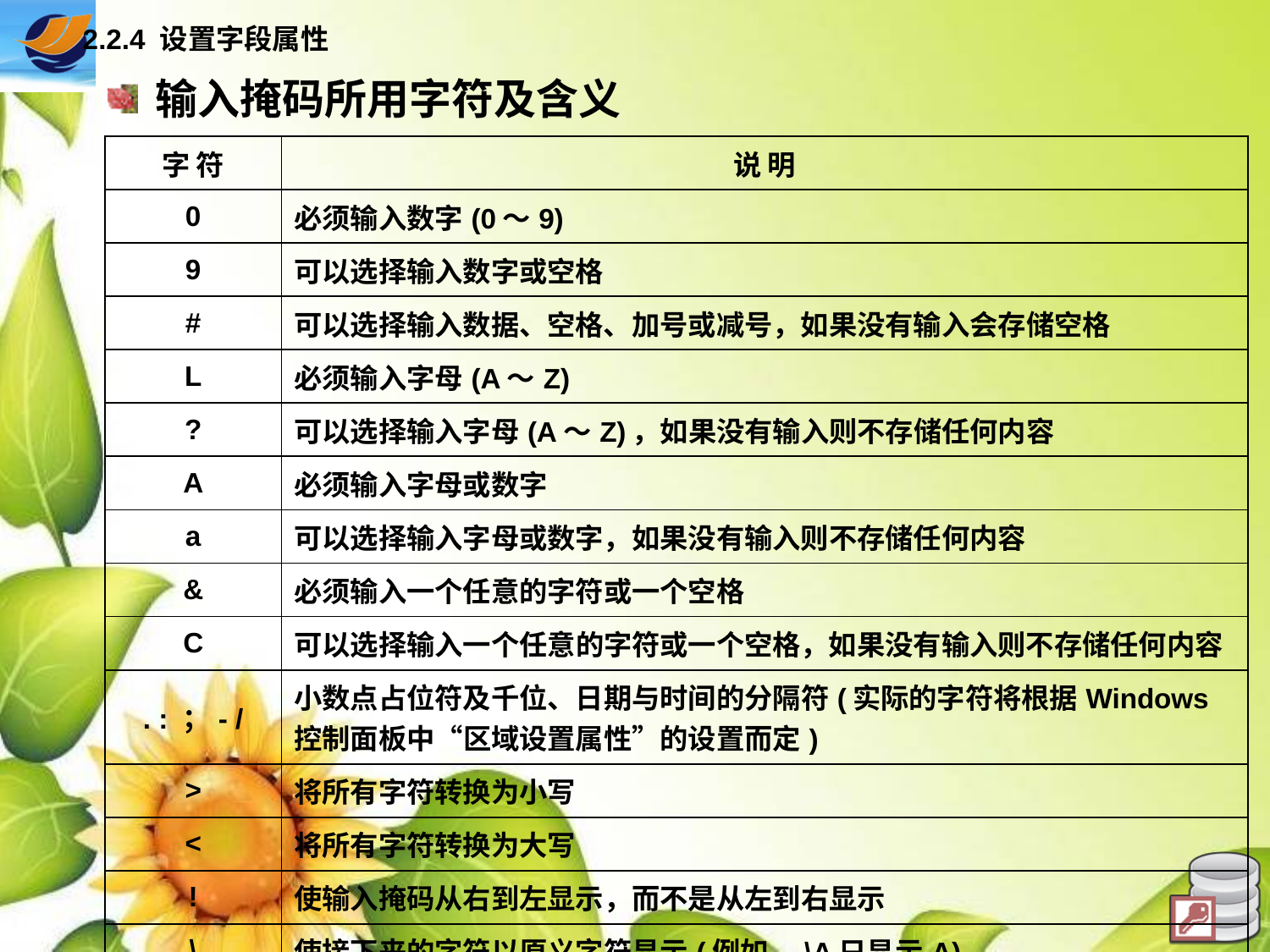

2.2.4 设置字段属性
输入掩码所用字符及含义
| 字 符 | 说 明 |
| --- | --- |
| 0 | 必须输入数字(0～9) |
| 9 | 可以选择输入数字或空格 |
| # | 可以选择输入数据、空格、加号或减号，如果没有输入会存储空格 |
| L | 必须输入字母(A～Z) |
| ? | 可以选择输入字母(A～Z)，如果没有输入则不存储任何内容 |
| A | 必须输入字母或数字 |
| a | 可以选择输入字母或数字，如果没有输入则不存储任何内容 |
| & | 必须输入一个任意的字符或一个空格 |
| C | 可以选择输入一个任意的字符或一个空格，如果没有输入则不存储任何内容 |
| . : ；- / | 小数点占位符及千位、日期与时间的分隔符(实际的字符将根据Windows控制面板中“区域设置属性”的设置而定) |
| > | 将所有字符转换为小写 |
| < | 将所有字符转换为大写 |
| ! | 使输入掩码从右到左显示，而不是从左到右显示 |
| \ | 使接下来的字符以原义字符显示(例如，\A只显示A) |